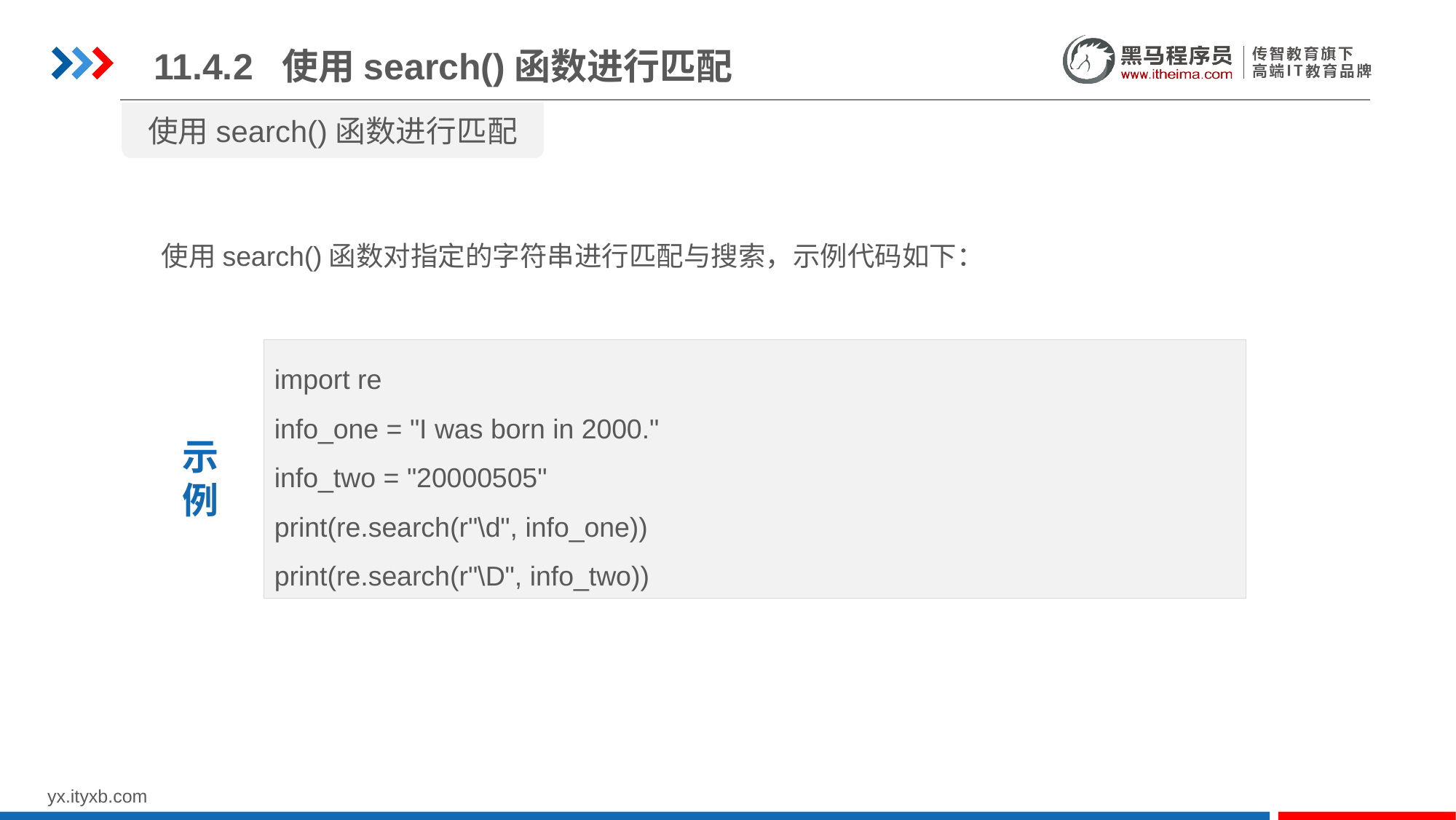

11.4.2  使用search()函数进行匹配

使用search()函数进行匹配
使用search()函数对指定的字符串进行匹配与搜索，示例代码如下：
import re
info_one = "I was born in 2000."
info_two = "20000505"
print(re.search(r"\d", info_one))
print(re.search(r"\D", info_two))
示
例